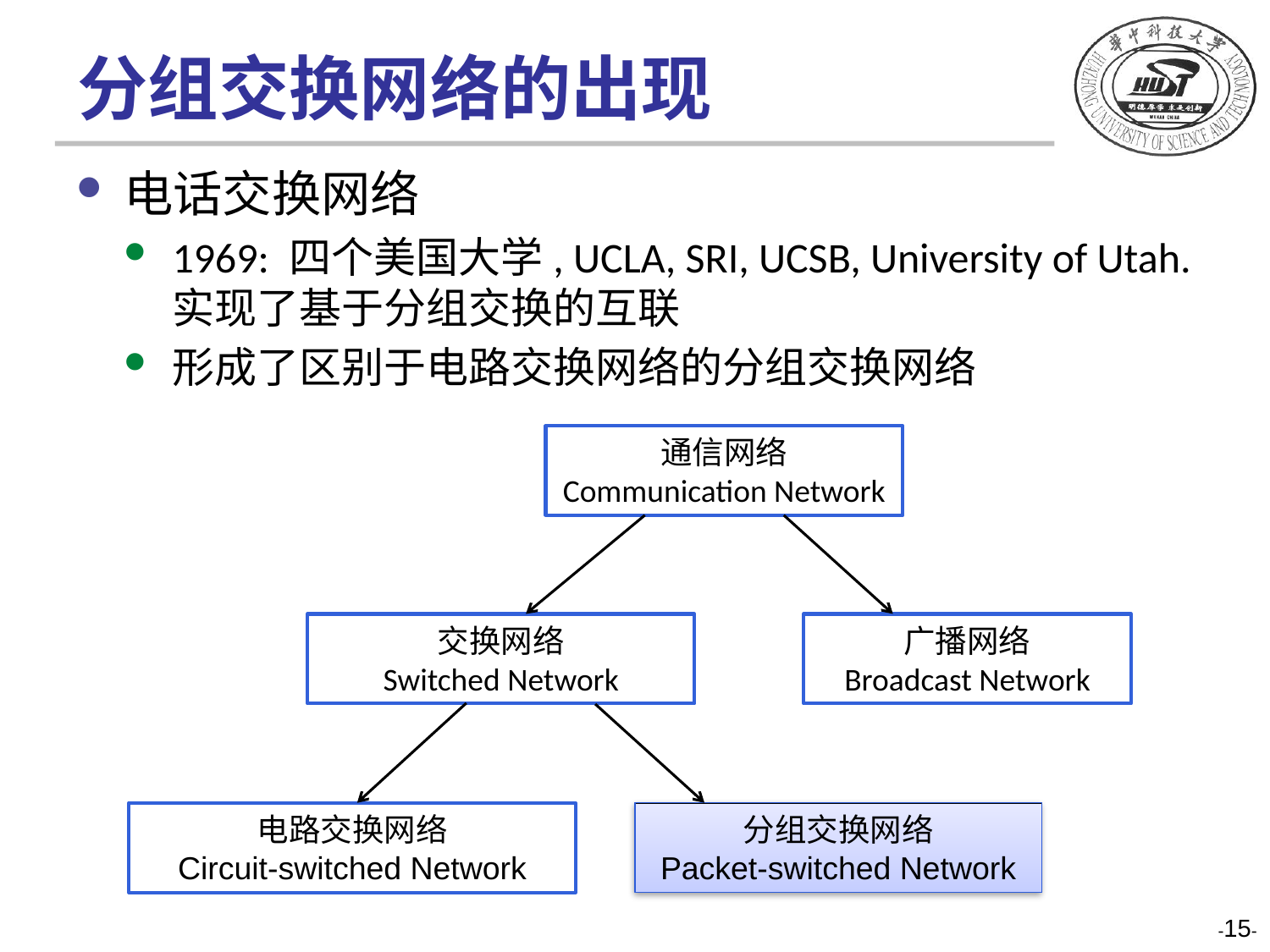

# 分组交换网络的出现
电话交换网络
1969: 四个美国大学, UCLA, SRI, UCSB, University of Utah. 实现了基于分组交换的互联
形成了区别于电路交换网络的分组交换网络

通信网络
Communication Network
交换网络
Switched Network
广播网络
Broadcast Network
电路交换网络
Circuit-switched Network
分组交换网络
Packet-switched Network
-15-